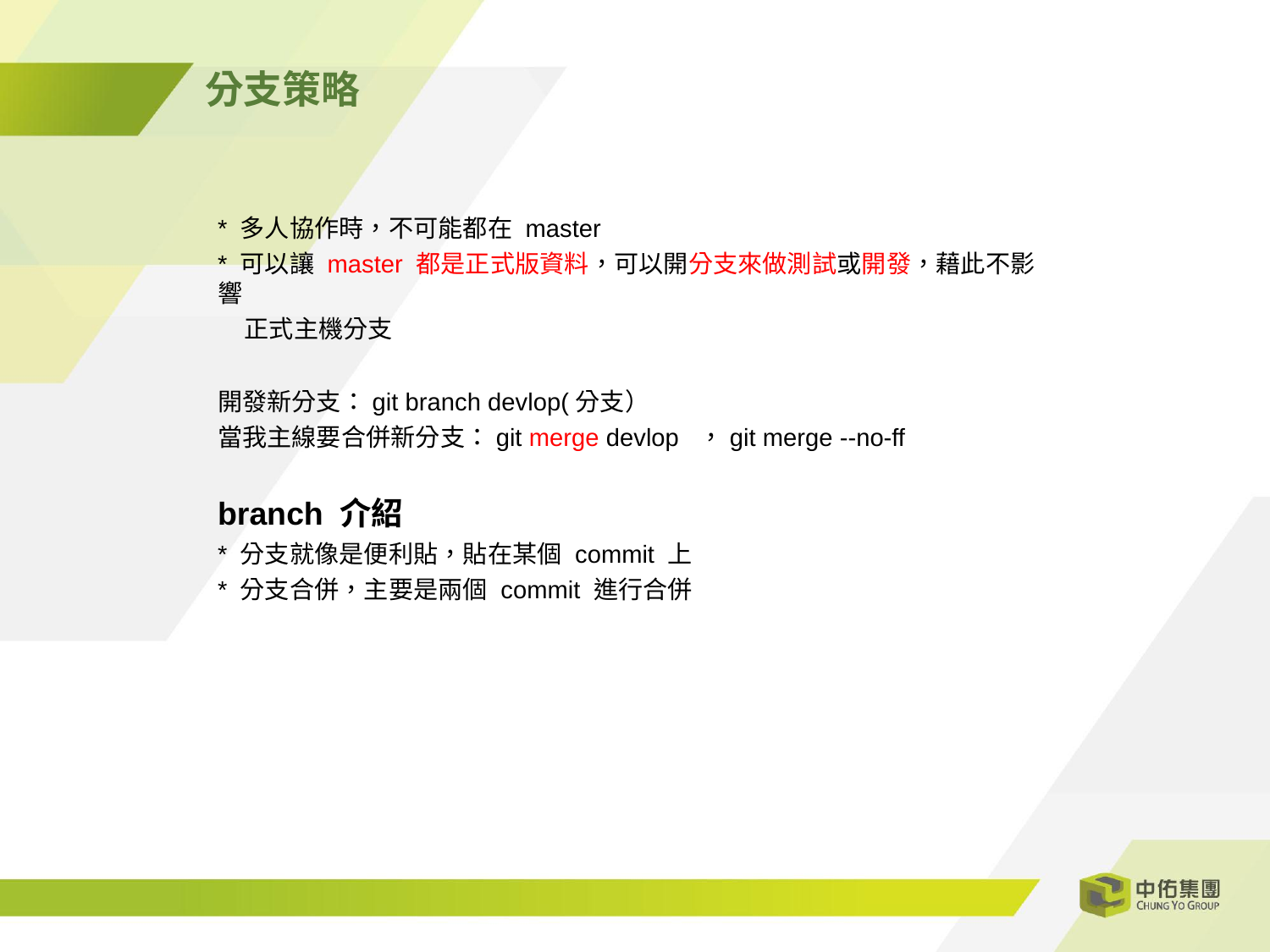

分支策略

* 多人協作時，不可能都在 master
* 可以讓 master 都是正式版資料，可以開分支來做測試或開發，藉此不影響
   正式主機分支

開發新分支：git branch devlop(分支）
當我主線要合併新分支：git merge devlop  ，git merge --no-ff

branch 介紹
* 分支就像是便利貼，貼在某個 commit 上
* 分支合併，主要是兩個 commit 進行合併